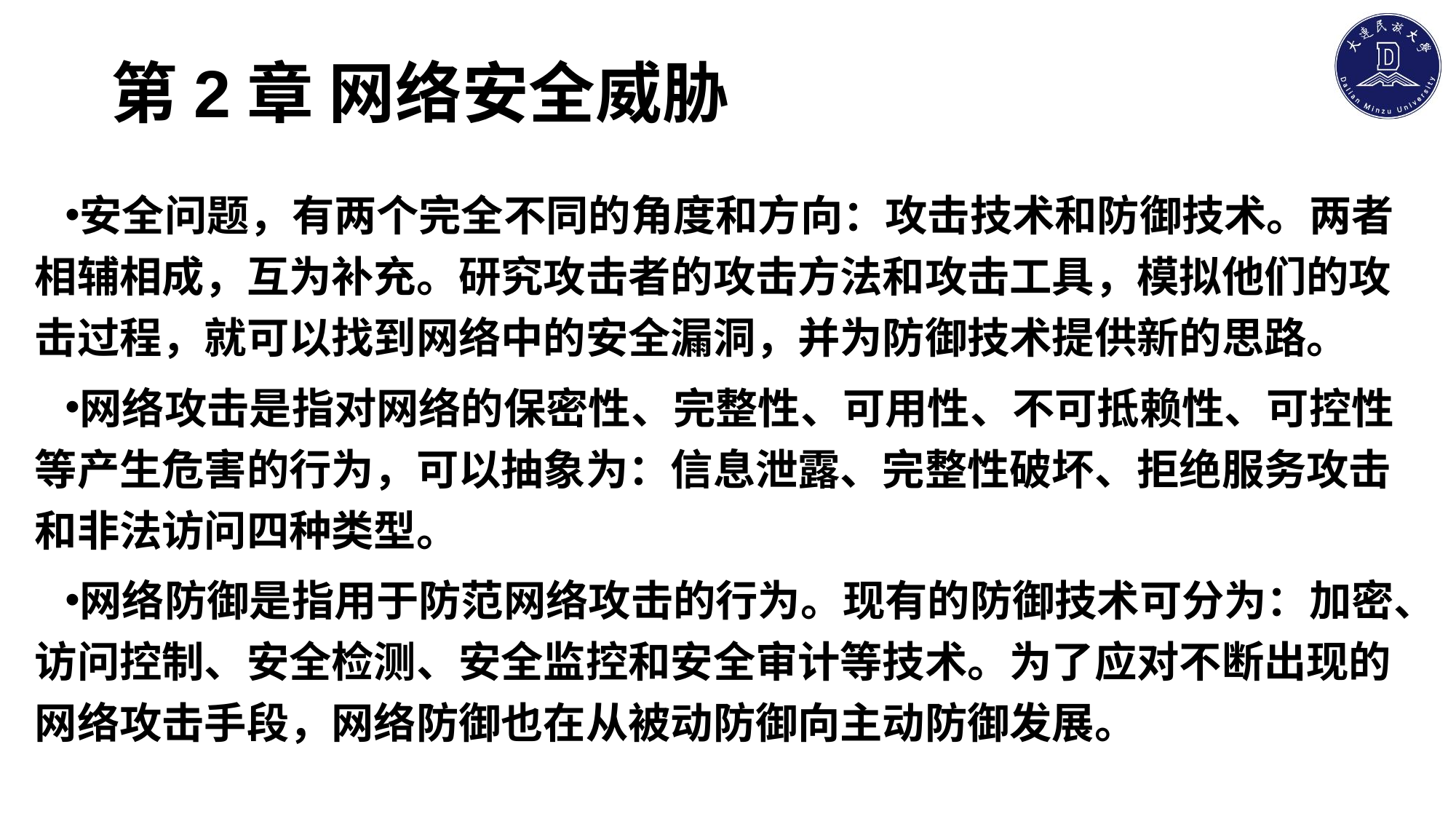

# 第2章 网络安全威胁
安全问题，有两个完全不同的角度和方向：攻击技术和防御技术。两者相辅相成，互为补充。研究攻击者的攻击方法和攻击工具，模拟他们的攻击过程，就可以找到网络中的安全漏洞，并为防御技术提供新的思路。
网络攻击是指对网络的保密性、完整性、可用性、不可抵赖性、可控性等产生危害的行为，可以抽象为：信息泄露、完整性破坏、拒绝服务攻击和非法访问四种类型。
网络防御是指用于防范网络攻击的行为。现有的防御技术可分为：加密、访问控制、安全检测、安全监控和安全审计等技术。为了应对不断出现的网络攻击手段，网络防御也在从被动防御向主动防御发展。